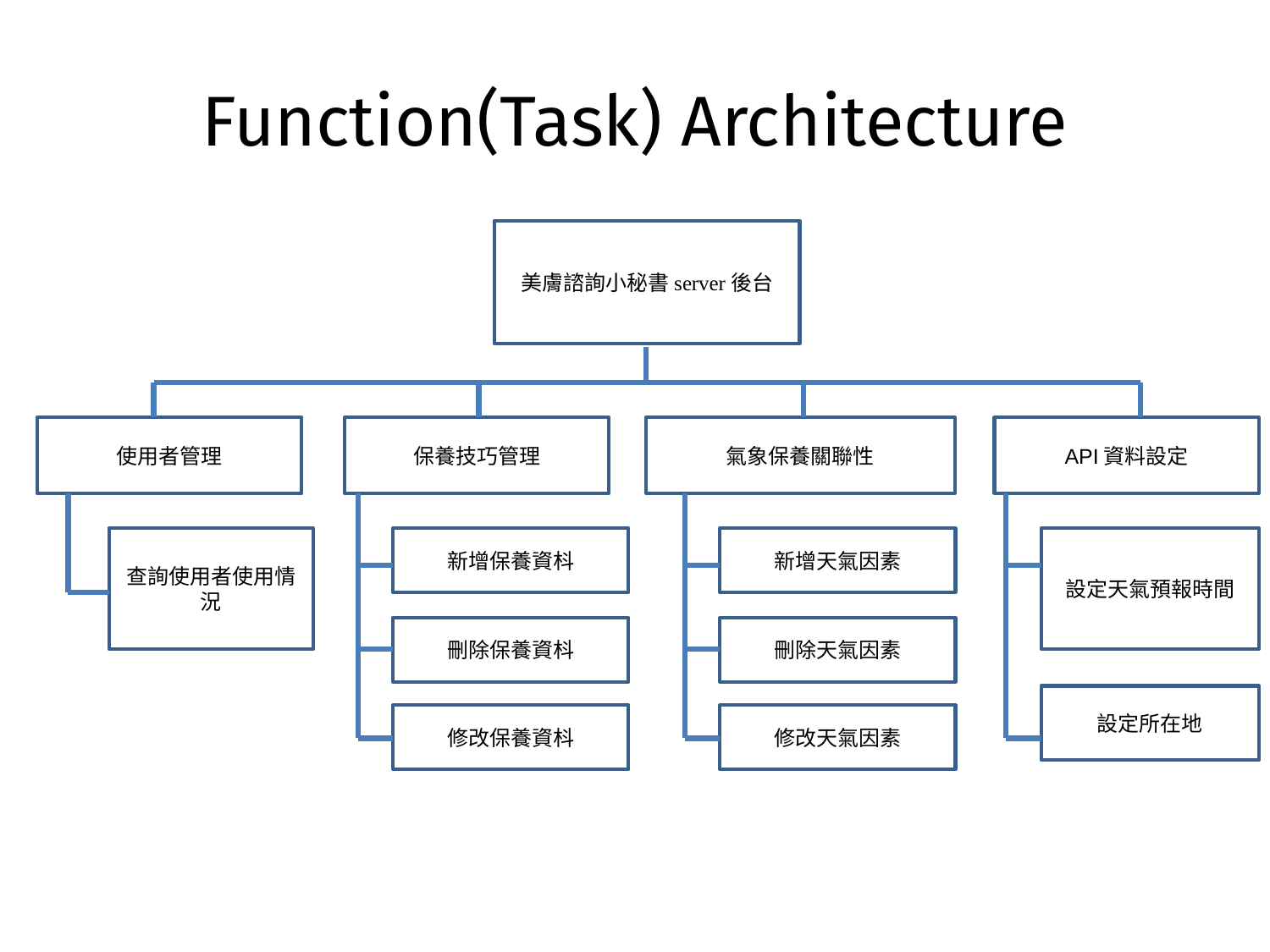

# Function(Task) Architecture
美膚諮詢小秘書server後台
使用者管理
保養技巧管理
氣象保養關聯性
API資料設定
查詢使用者使用情況
新增保養資枓
新增天氣因素
設定天氣預報時間
刪除保養資枓
刪除天氣因素
設定所在地
修改保養資枓
修改天氣因素